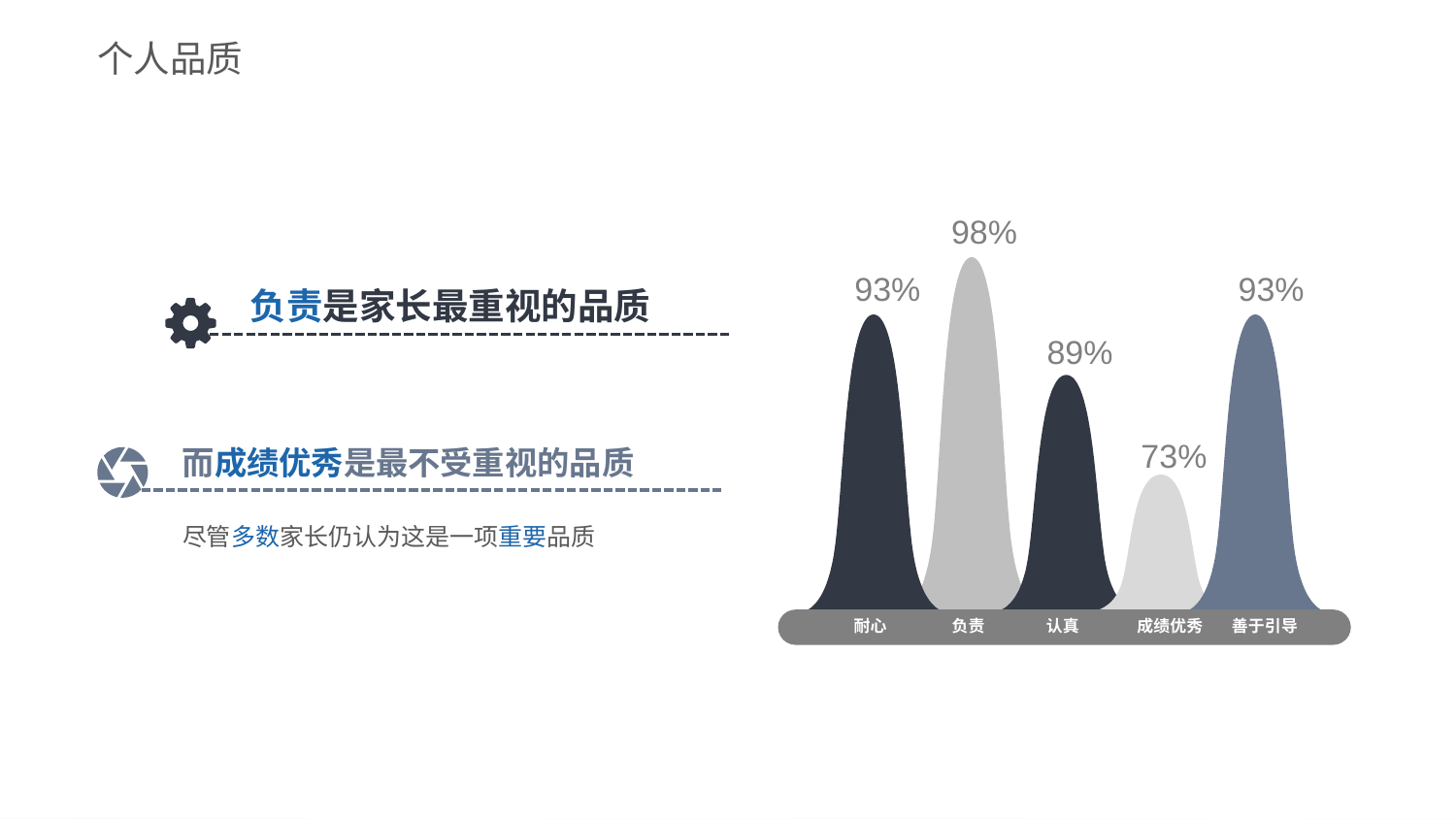

个人品质
98%

93%
93%
负责是家长最重视的品质

89%

而成绩优秀是最不受重视的品质
尽管多数家长仍认为这是一项重要品质

73%

耐心
负责
认真
成绩优秀
善于引导